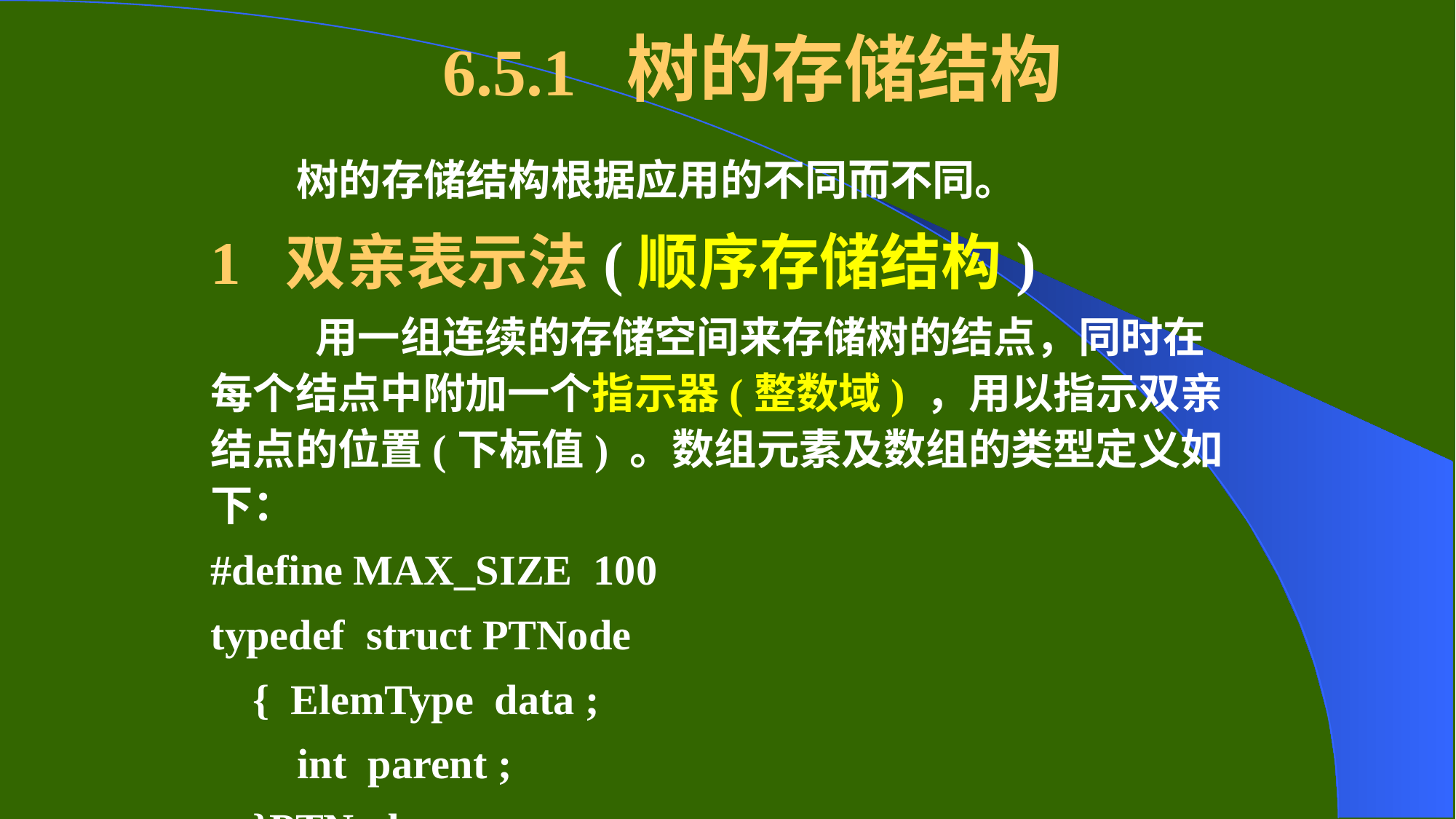

# 6.5.1  树的存储结构
        树的存储结构根据应用的不同而不同。
1  双亲表示法(顺序存储结构)
          用一组连续的存储空间来存储树的结点，同时在每个结点中附加一个指示器(整数域) ，用以指示双亲结点的位置(下标值) 。数组元素及数组的类型定义如下：
#define MAX_SIZE  100
typedef  struct PTNode
{  ElemType  data ;
int  parent ;
}PTNode ;